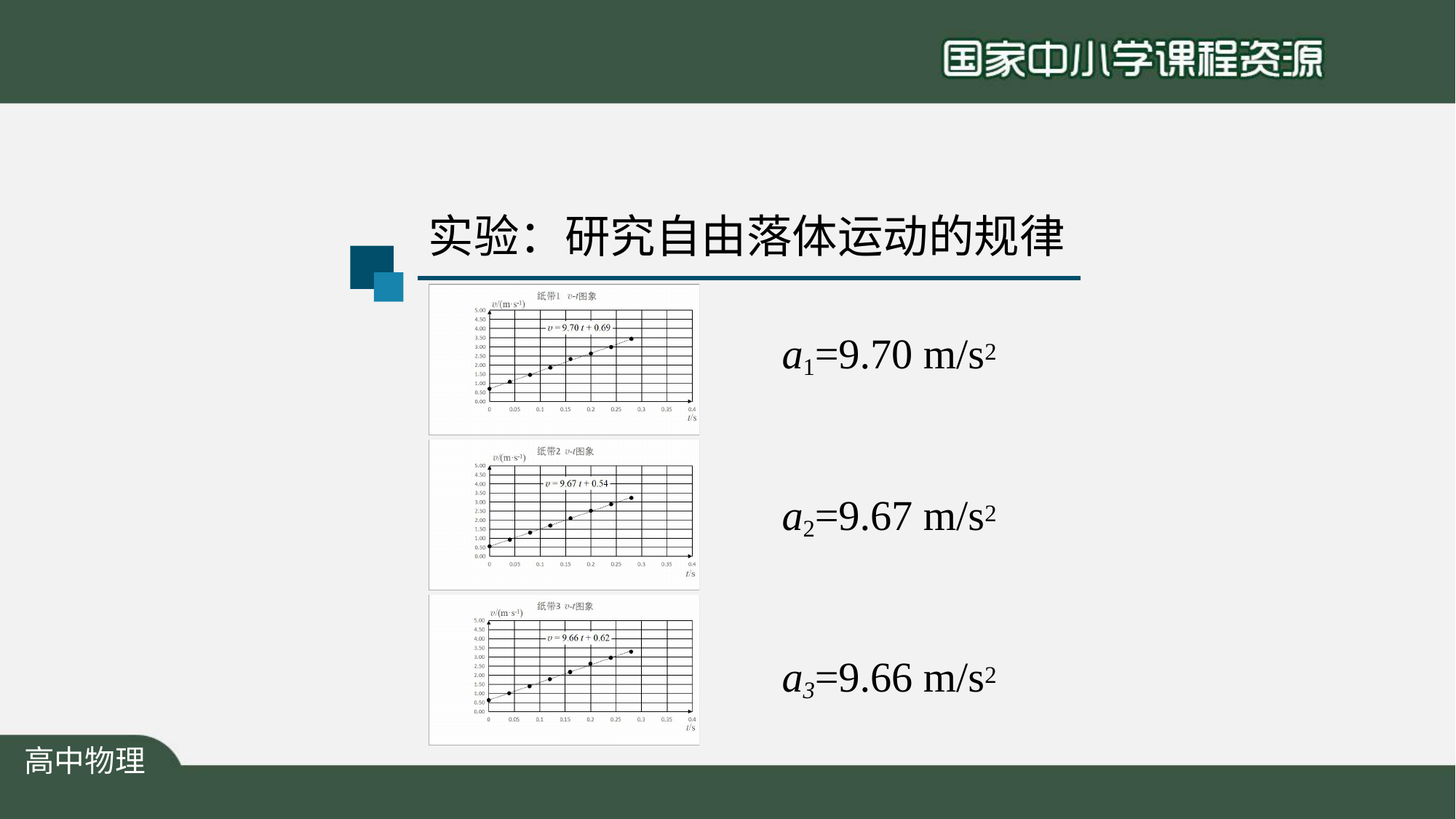

# 实验：研究自由落体运动的规律

a1=9.70 m/s2

a2=9.67 m/s2

a3=9.66 m/s2

高中物理